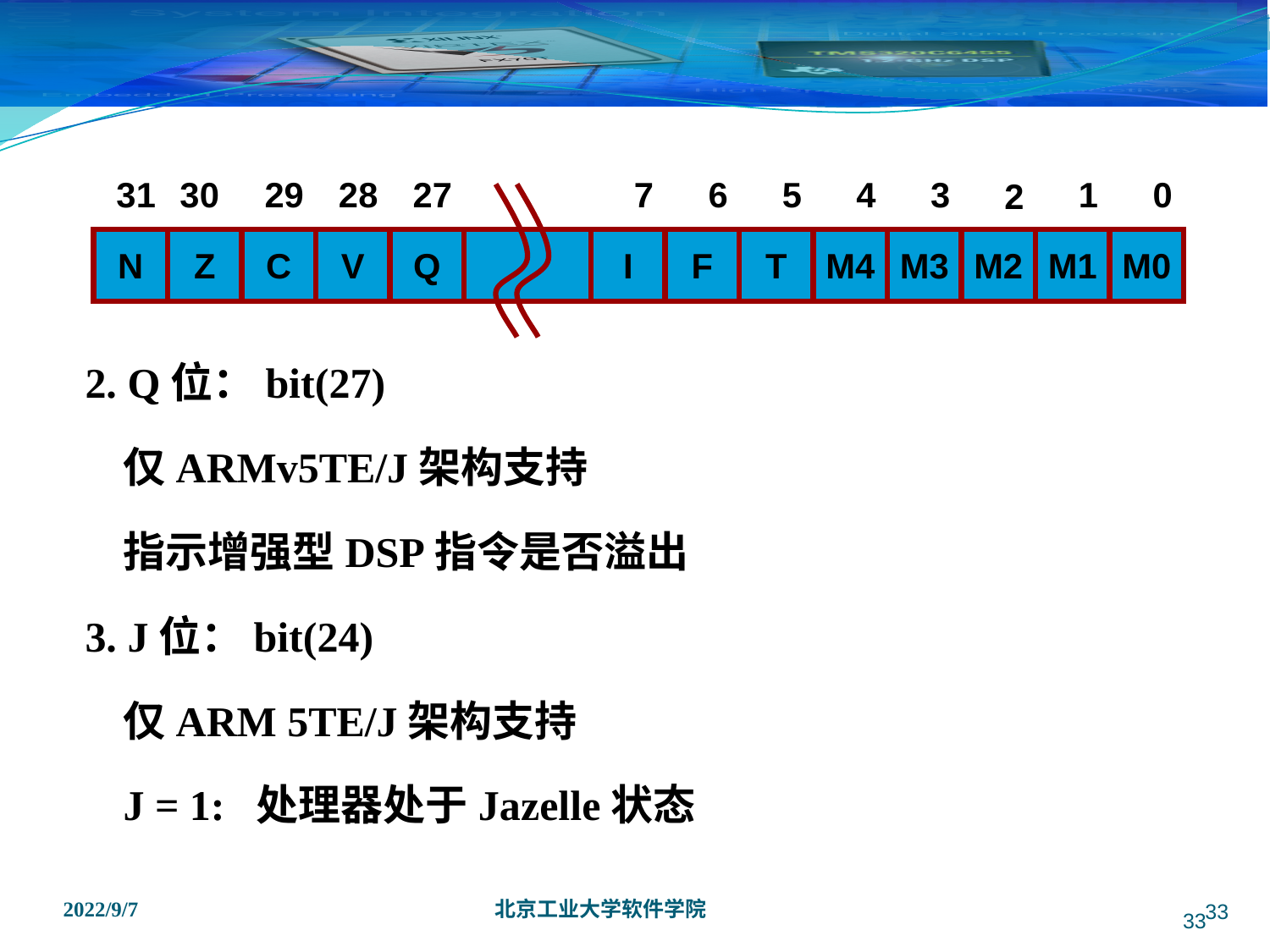

2. Q位：bit(27)
仅ARMv5TE/J架构支持
指示增强型DSP指令是否溢出
3. J位：bit(24)
仅ARM 5TE/J架构支持
J = 1:  处理器处于Jazelle状态

31
30
29
28
27
7
6
5
4
3
1
0
2

N
Z
C
V
Q

I
F
T
M4
M3
M2
M1
M0
33